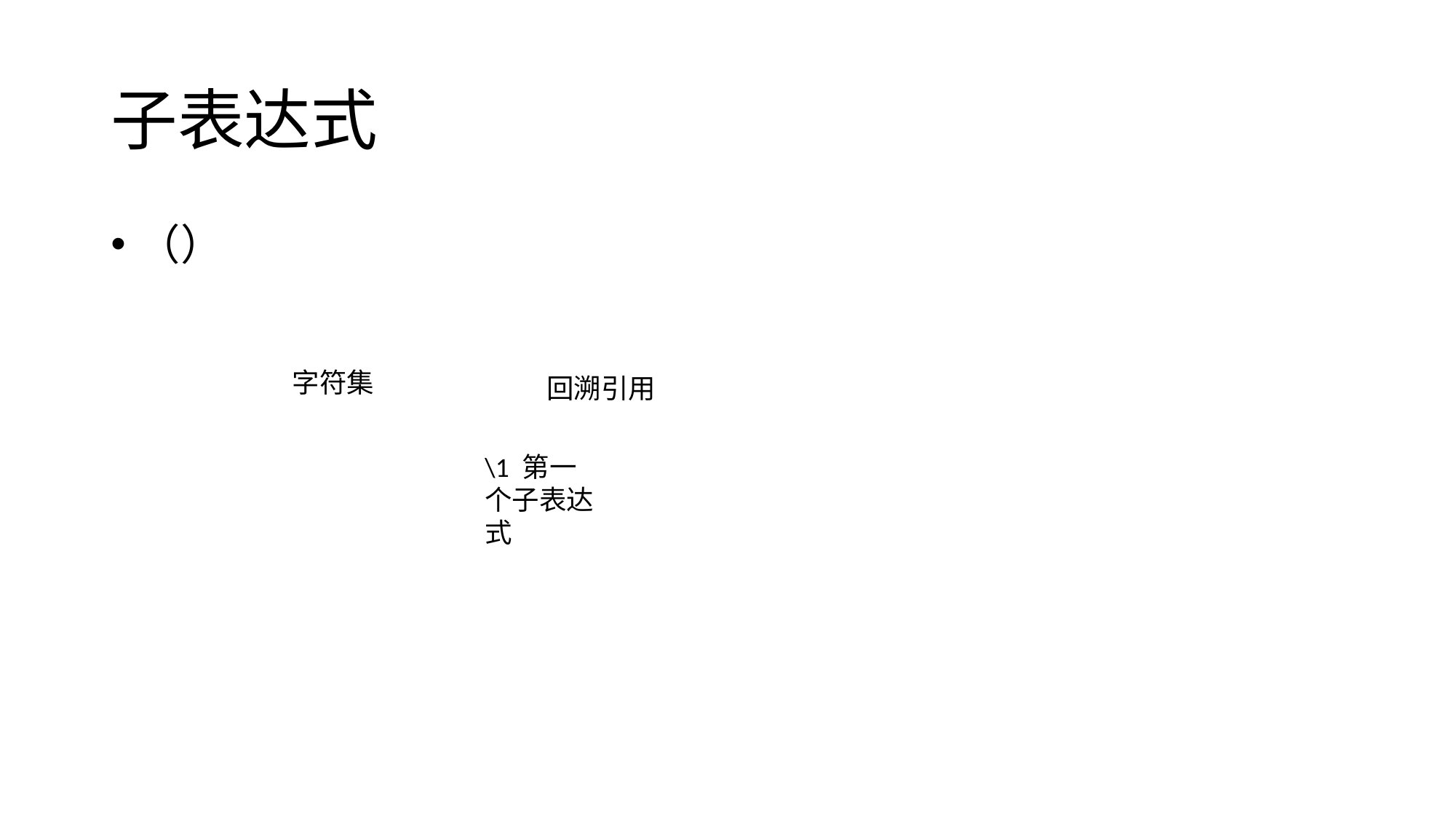

# 子表达式
（）

字符集
回溯引用
\1 第一个子表达式